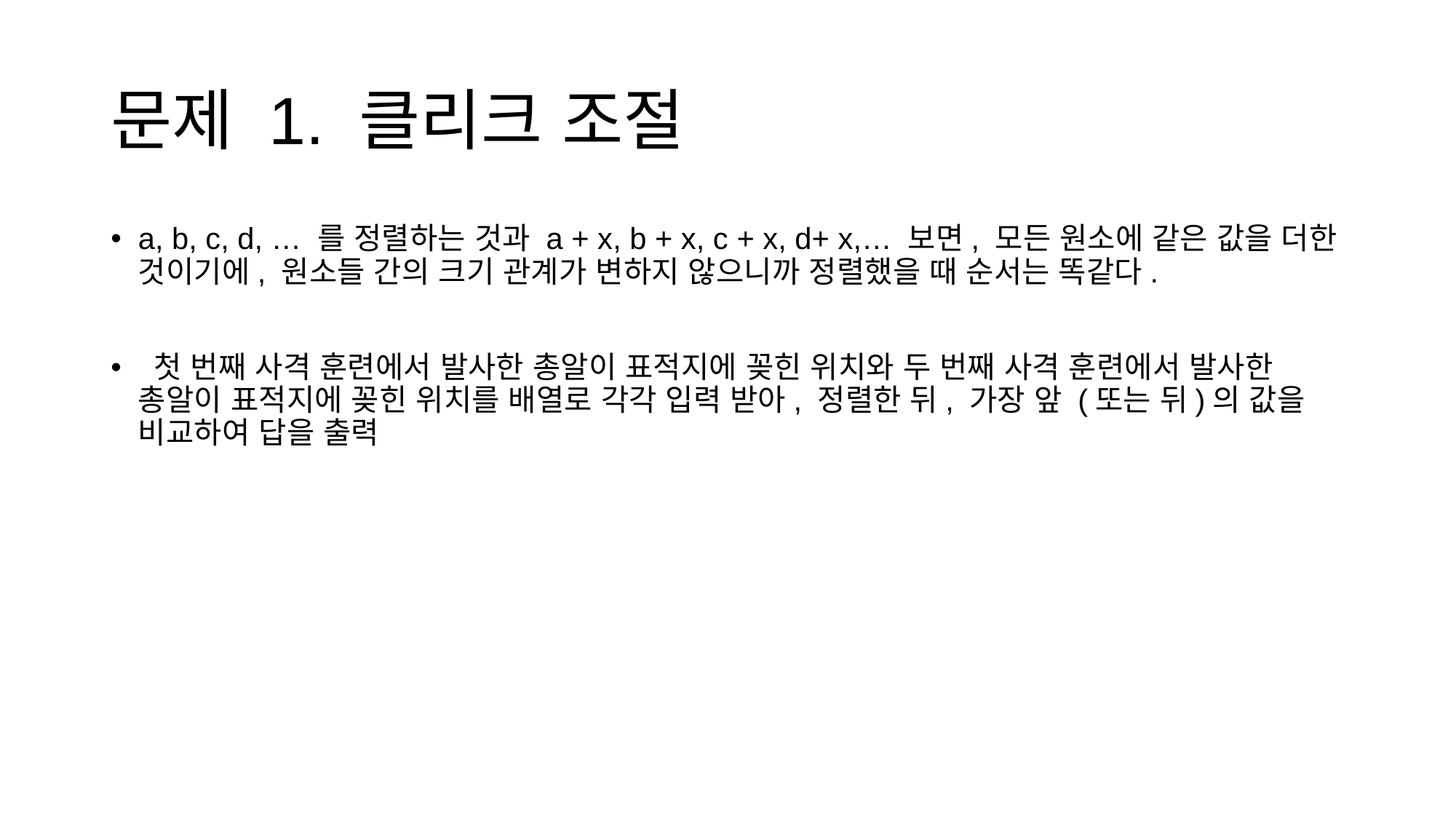

# 문제 1. 클리크 조절
a, b, c, d, … 를 정렬하는 것과 a + x, b + x, c + x, d+ x,… 보면, 모든 원소에 같은 값을 더한 것이기에, 원소들 간의 크기 관계가 변하지 않으니까 정렬했을 때 순서는 똑같다.

 첫 번째 사격 훈련에서 발사한 총알이 표적지에 꽂힌 위치와 두 번째 사격 훈련에서 발사한 총알이 표적지에 꽂힌 위치를 배열로 각각 입력 받아, 정렬한 뒤, 가장 앞 (또는 뒤)의 값을 비교하여 답을 출력